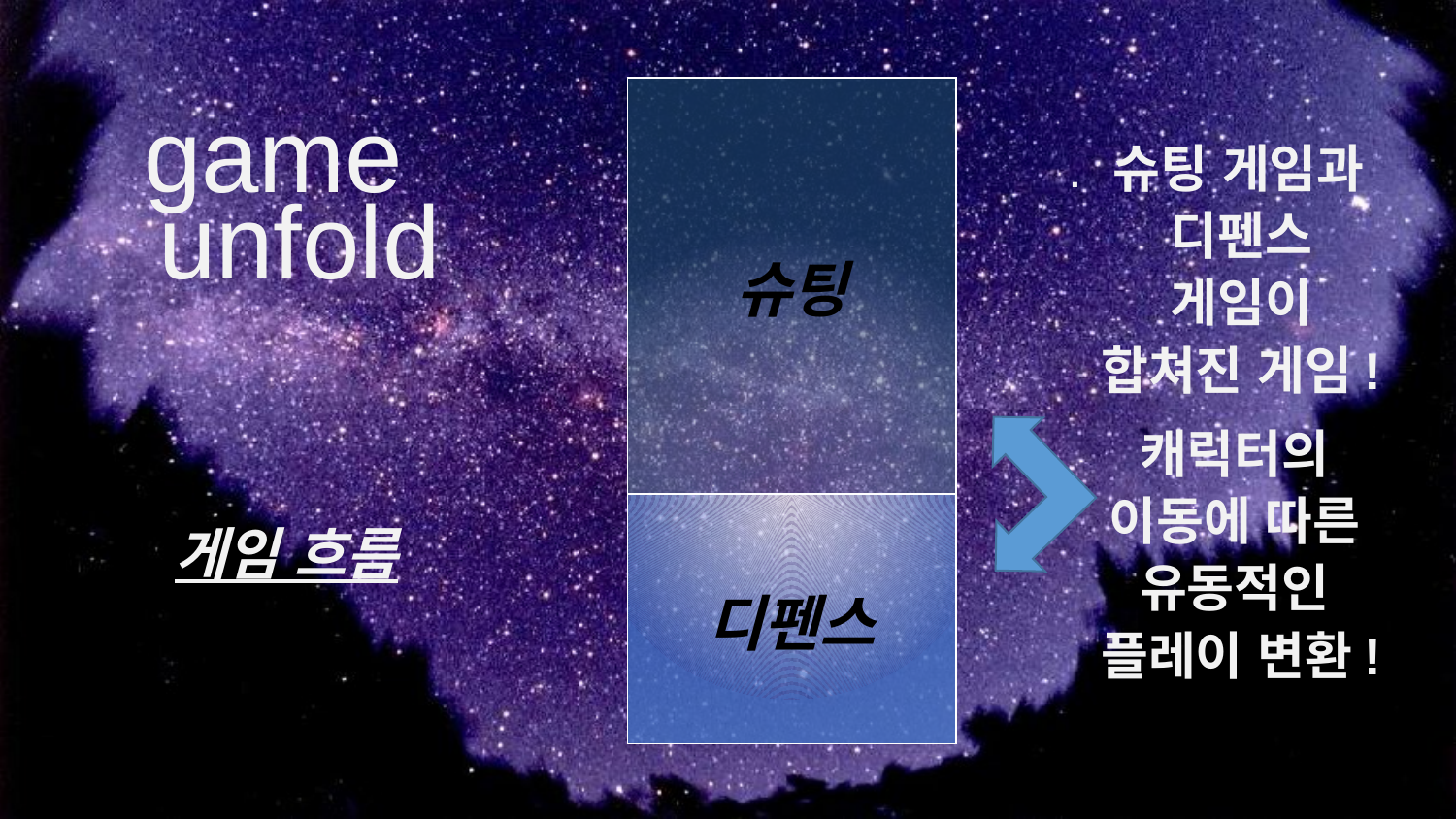

.  슈팅 게임과
디펜스 게임이
합쳐진 게임!
캐릭터의
이동에 따른
유동적인
플레이 변환!
| 슈팅 |
| --- |
| 디펜스 |
# game unfold

게임 흐름